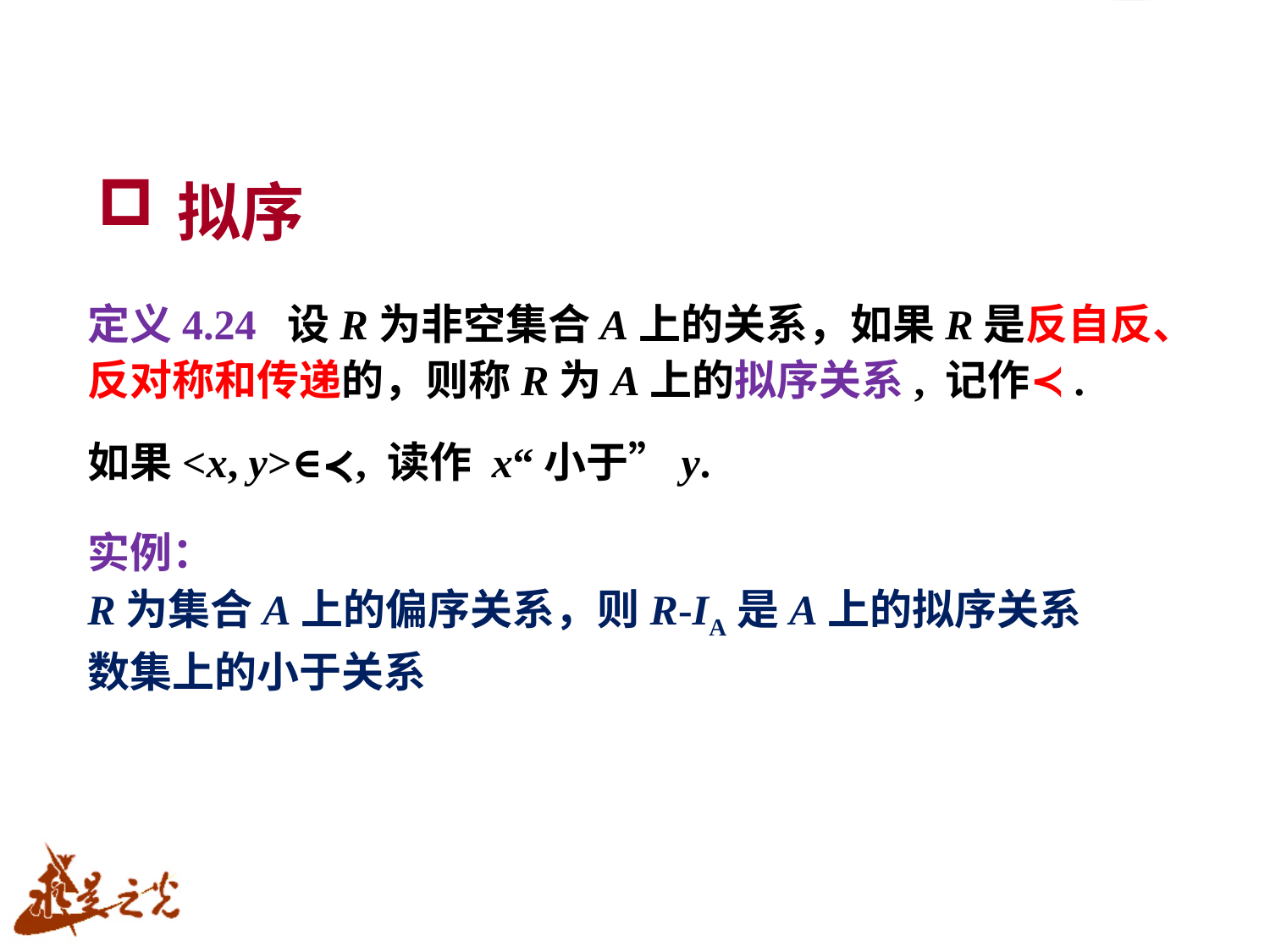

拟序
定义4.24  设R为非空集合A上的关系，如果R是反自反、反对称和传递的，则称R为A上的拟序关系, 记作≺.
如果<x, y>∈≺, 读作 x“小于”y.
实例：
R为集合A上的偏序关系，则R-IA是A上的拟序关系
数集上的小于关系